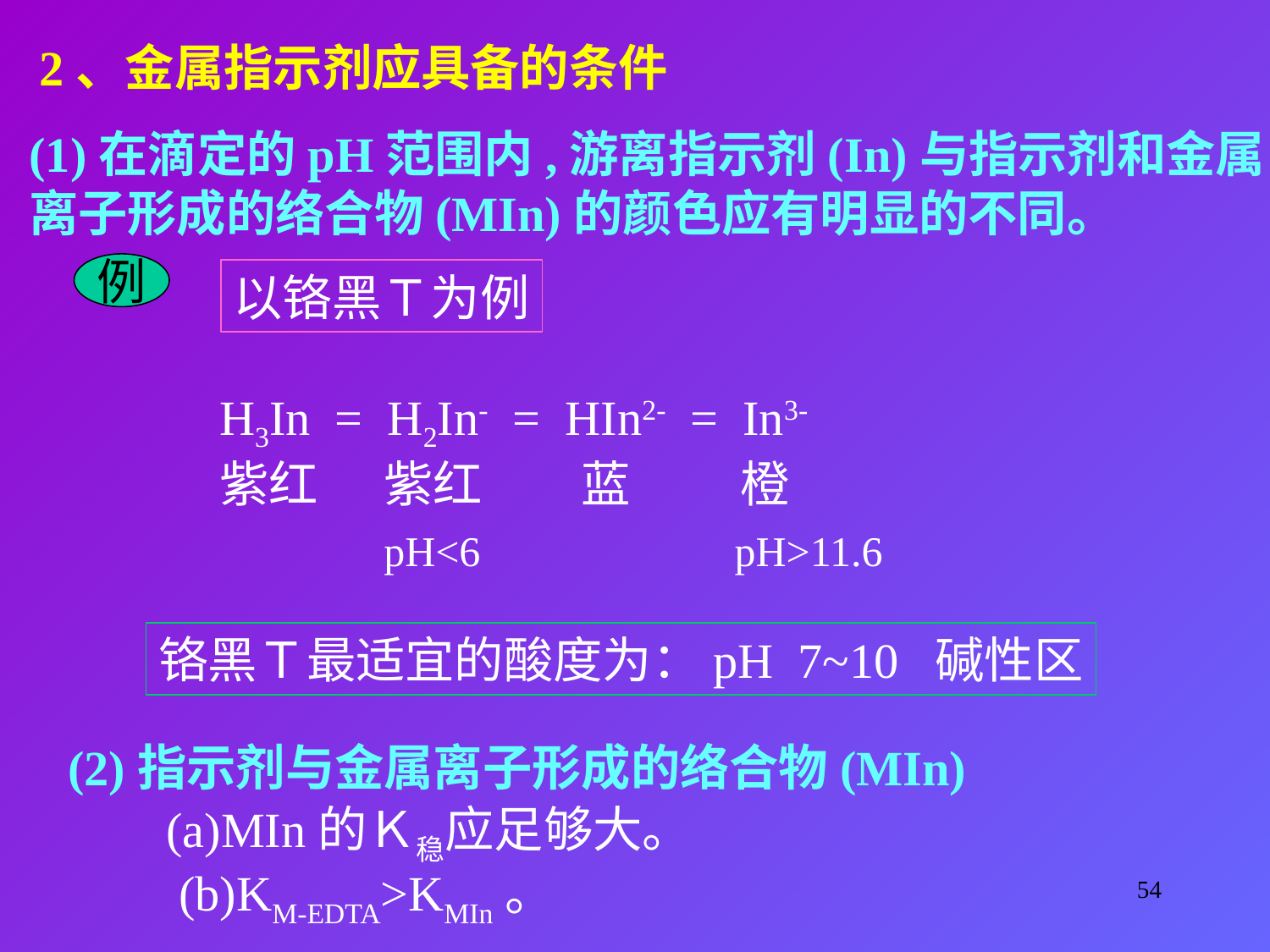

2、金属指示剂应具备的条件
(1)在滴定的pH范围内,游离指示剂(In)与指示剂和金属
离子形成的络合物(MIn)的颜色应有明显的不同。
例
以铬黑Ｔ为例
H3In  =  H2In-  =  HIn2-  =  In3-
紫红      紫红　　蓝　　 橙
pH<6                        pH>11.6
铬黑Ｔ最适宜的酸度为：pH  7~10  碱性区
(2)指示剂与金属离子形成的络合物(MIn)
(a)MIn的Ｋ稳应足够大。
(b)KM-EDTA>KMIn。
54